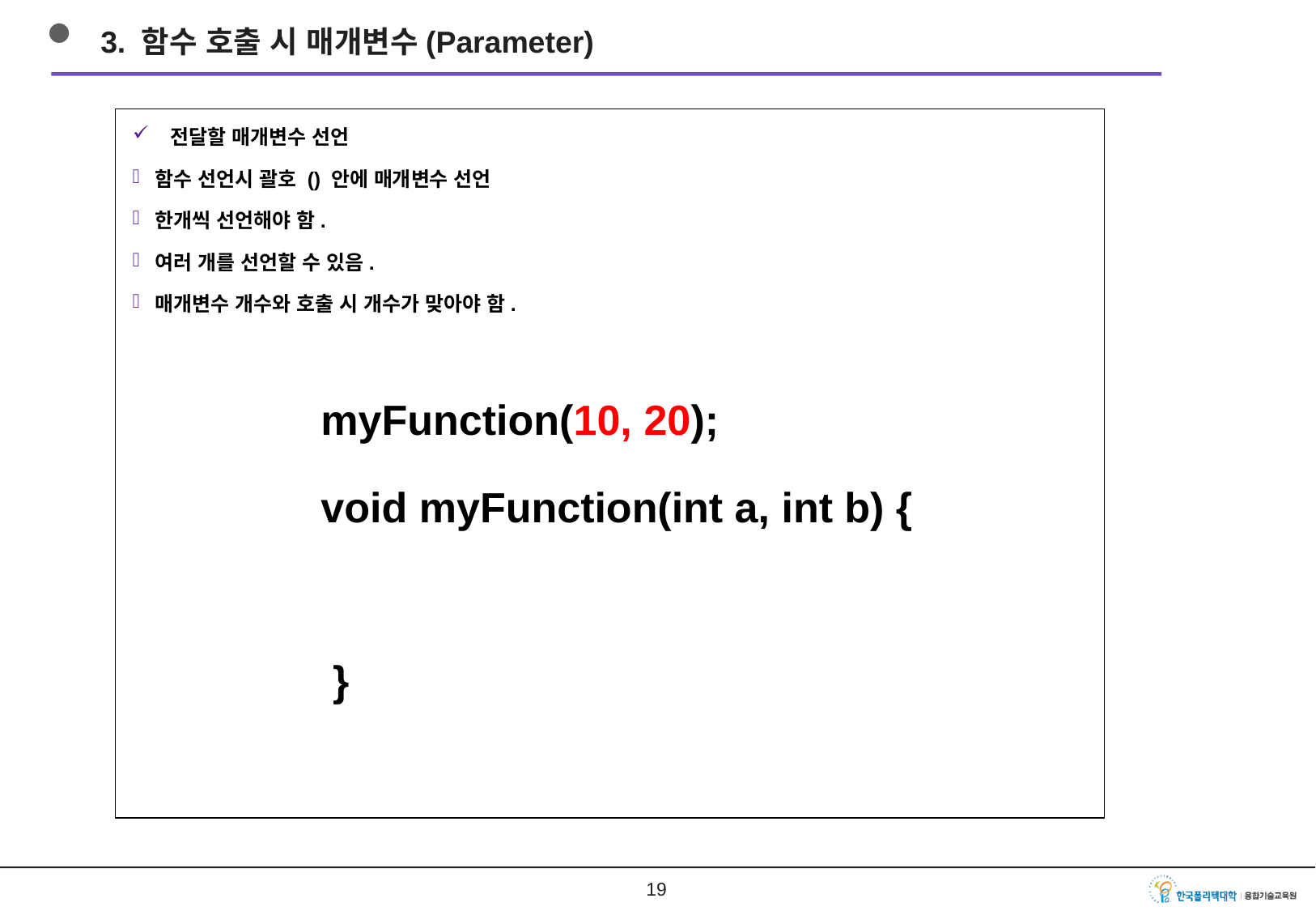

3. 함수 호출 시 매개변수(Parameter)
전달할 매개변수 선언
함수 선언시 괄호 () 안에 매개변수 선언
한개씩 선언해야 함.
여러 개를 선언할 수 있음.
매개변수 개수와 호출 시 개수가 맞아야 함.

myFunction(10, 20);
void myFunction(int a, int b) {

 }
19